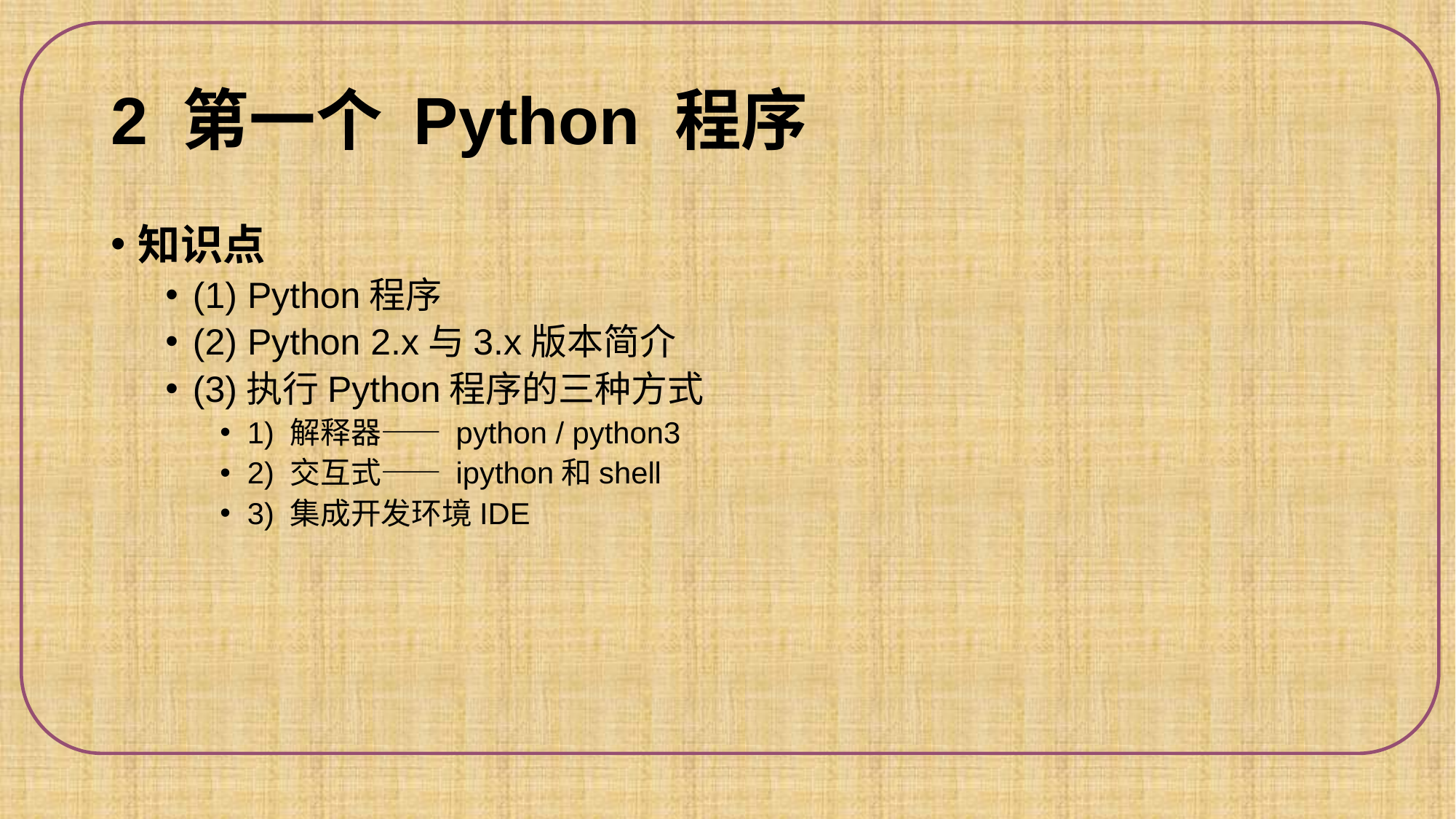

# 2 第一个 Python 程序
知识点
(1) Python程序
(2) Python 2.x与3.x版本简介
(3)执行Python程序的三种方式
1) 解释器—— python / python3
2) 交互式—— ipython和shell
3) 集成开发环境IDE